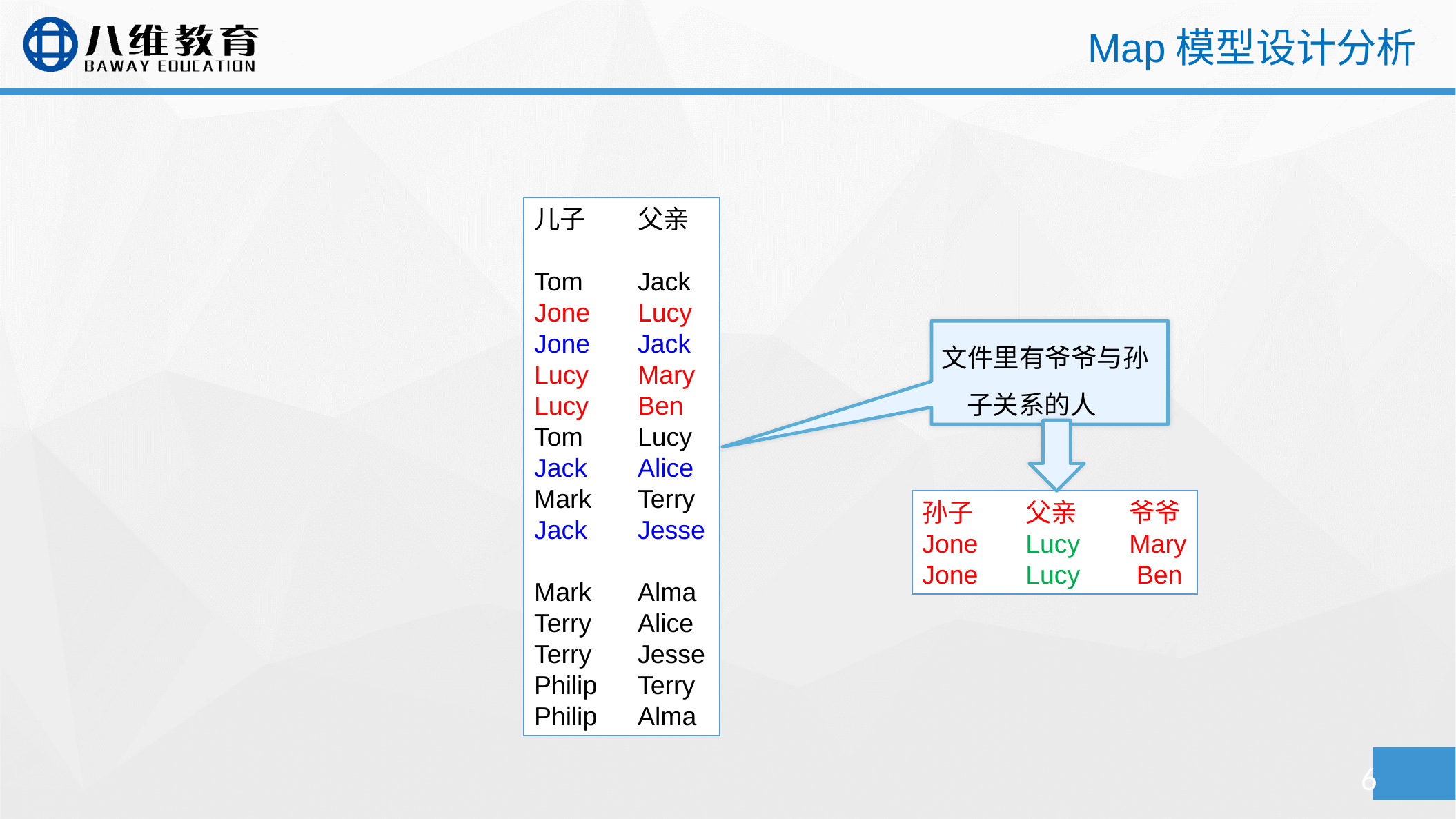

Map模型设计分析
儿子	父亲

Tom	Jack
Jone	Lucy
Jone	Jack
Lucy	Mary
Lucy	Ben
Tom	Lucy
Jack	Alice
Mark	Terry
Jack	Jesse

Mark	Alma
Terry	Alice
Terry	Jesse
Philip	Terry
Philip	Alma
文件里有爷爷与孙子关系的人

孙子	父亲	爷爷
Jone	Lucy	Mary
Jone	Lucy	 Ben